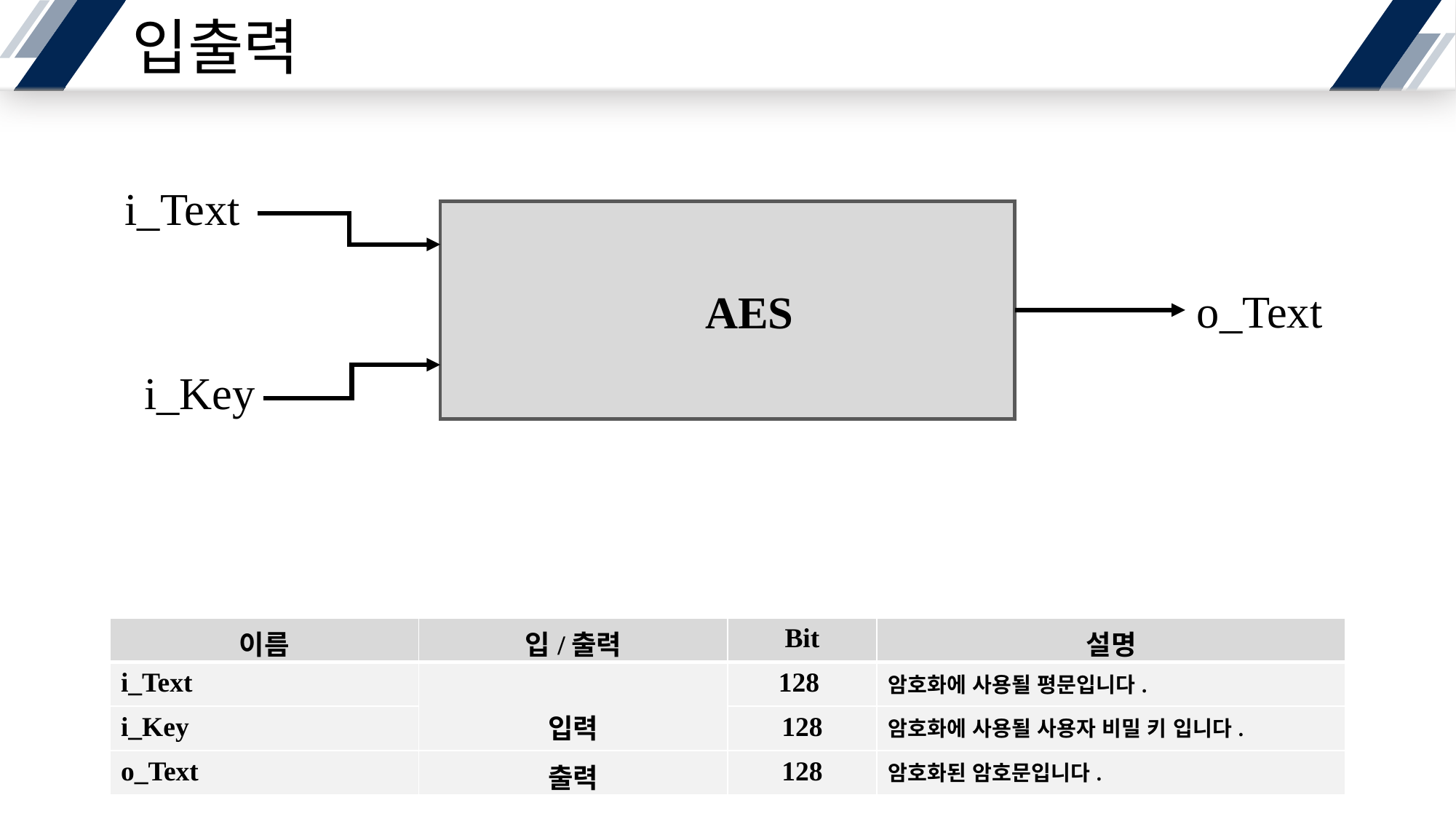

입출력
i_Text
AES
o_Text
i_Key
| 이름 | 입/출력 | Bit | 설명 |
| --- | --- | --- | --- |
| i\_Text | 입력 | 128 | 암호화에 사용될 평문입니다. |
| i\_Key |  | 128 | 암호화에 사용될 사용자 비밀 키 입니다. |
| o\_Text | 출력 | 128 | 암호화된 암호문입니다. |